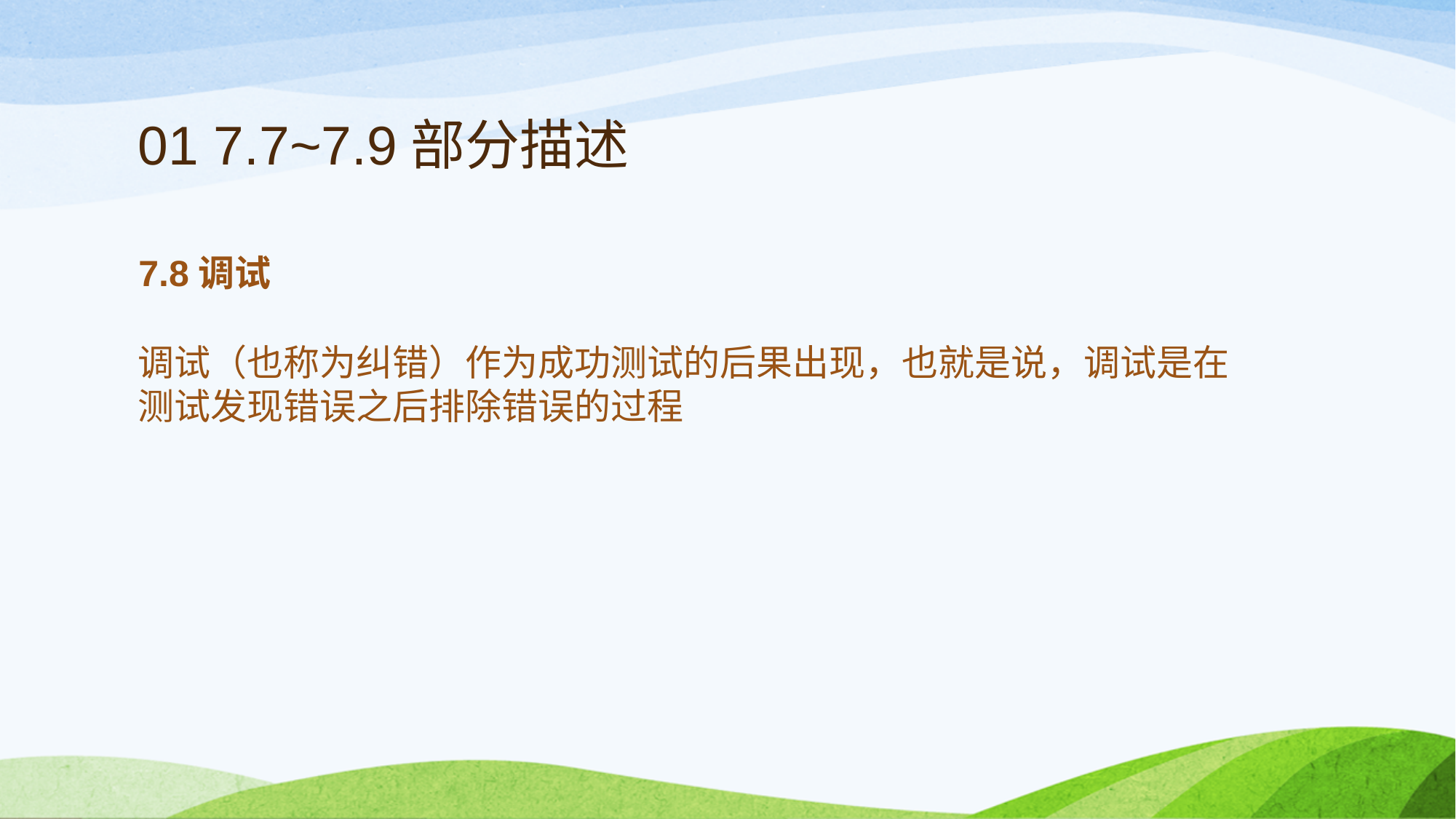

# 01 7.7~7.9部分描述
7.8调试
调试（也称为纠错）作为成功测试的后果出现，也就是说，调试是在测试发现错误之后排除错误的过程